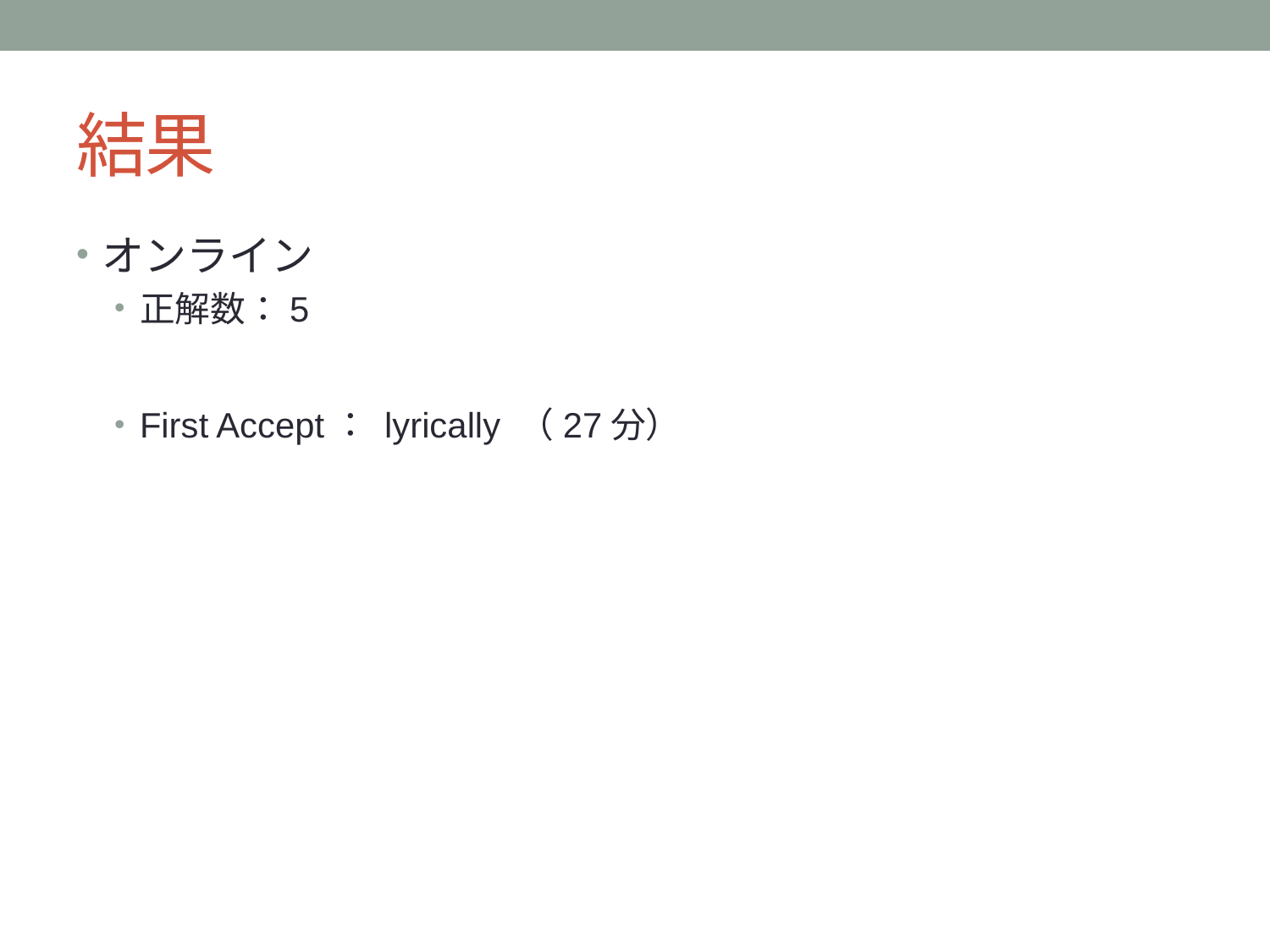

# 結果
オンライン
正解数：5

First Accept： lyrically （27分）